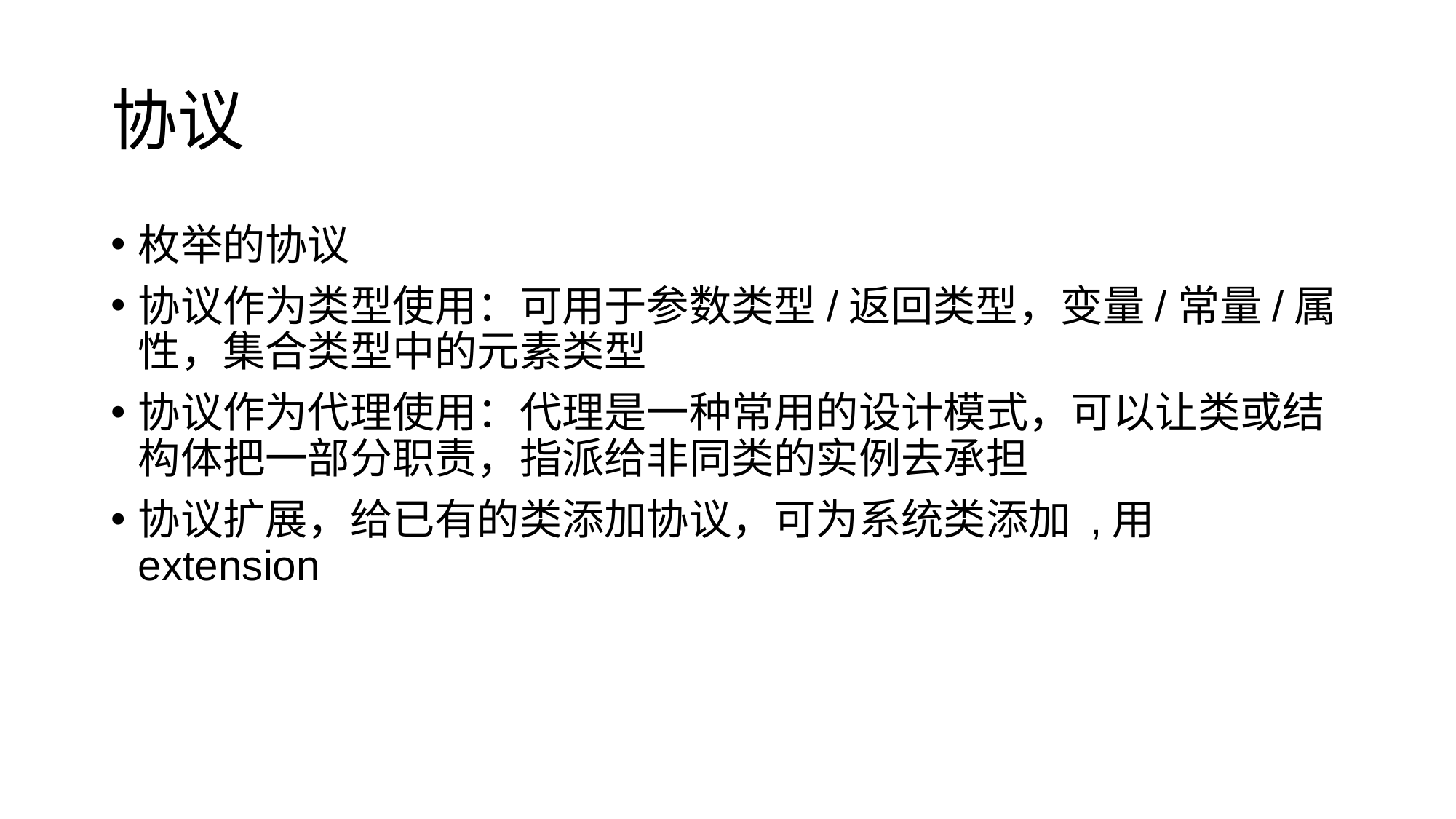

# 协议
枚举的协议
协议作为类型使用：可用于参数类型/返回类型，变量/常量/属性，集合类型中的元素类型
协议作为代理使用：代理是一种常用的设计模式，可以让类或结构体把一部分职责，指派给非同类的实例去承担
协议扩展，给已有的类添加协议，可为系统类添加 ,用extension